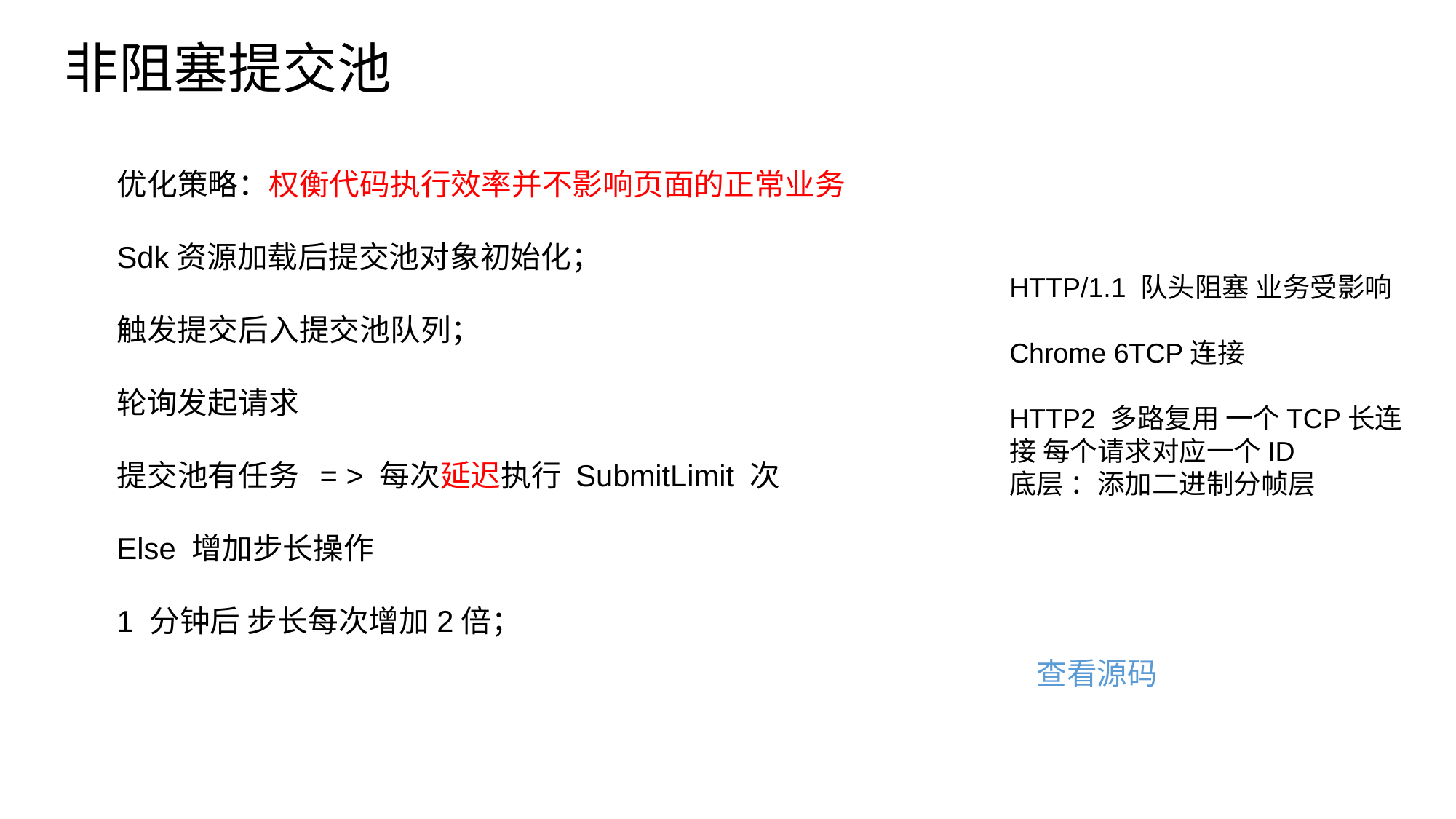

非阻塞提交池
优化策略：权衡代码执行效率并不影响页面的正常业务
Sdk资源加载后提交池对象初始化；
触发提交后入提交池队列；
轮询发起请求
提交池有任务  = > 每次延迟执行 SubmitLimit 次
Else 增加步长操作
1 分钟后 步长每次增加2倍；

HTTP/1.1 队头阻塞 业务受影响

Chrome 6TCP连接

HTTP2 多路复用 一个TCP长连接 每个请求对应一个ID
底层 ：添加二进制分帧层
 查看源码